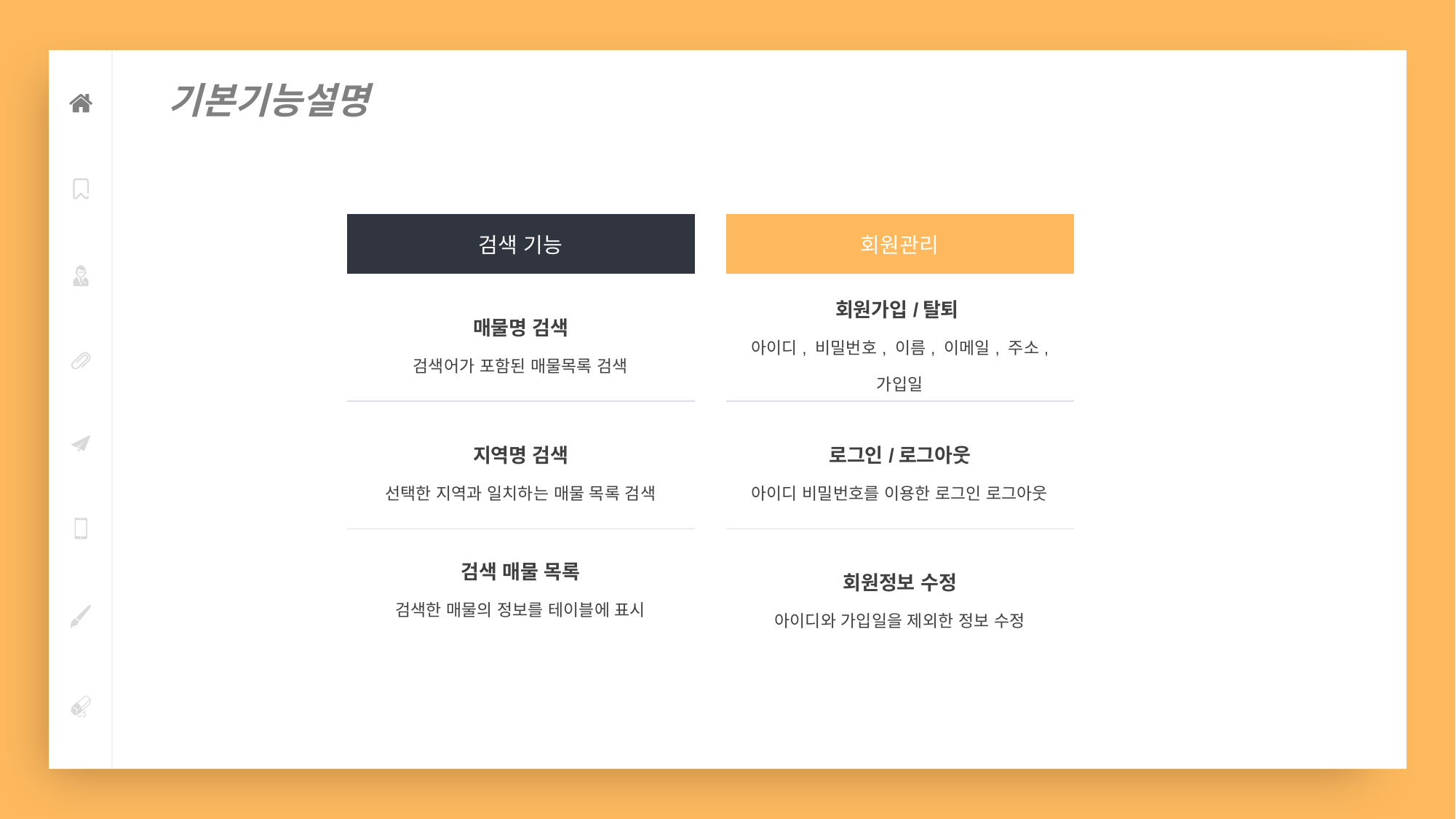

기본기능설명

| 검색 기능 |
| --- |
| 매물명 검색 검색어가 포함된 매물목록 검색 |
| 지역명 검색 선택한 지역과 일치하는 매물 목록 검색 |
| 검색 매물 목록 검색한 매물의 정보를 테이블에 표시 |
| 회원관리 |
| --- |
| 회원가입/탈퇴 아이디, 비밀번호, 이름, 이메일, 주소, 가입일 |
| 로그인/로그아웃 아이디 비밀번호를 이용한 로그인 로그아웃 |
| 회원정보 수정 아이디와 가입일을 제외한 정보 수정 |